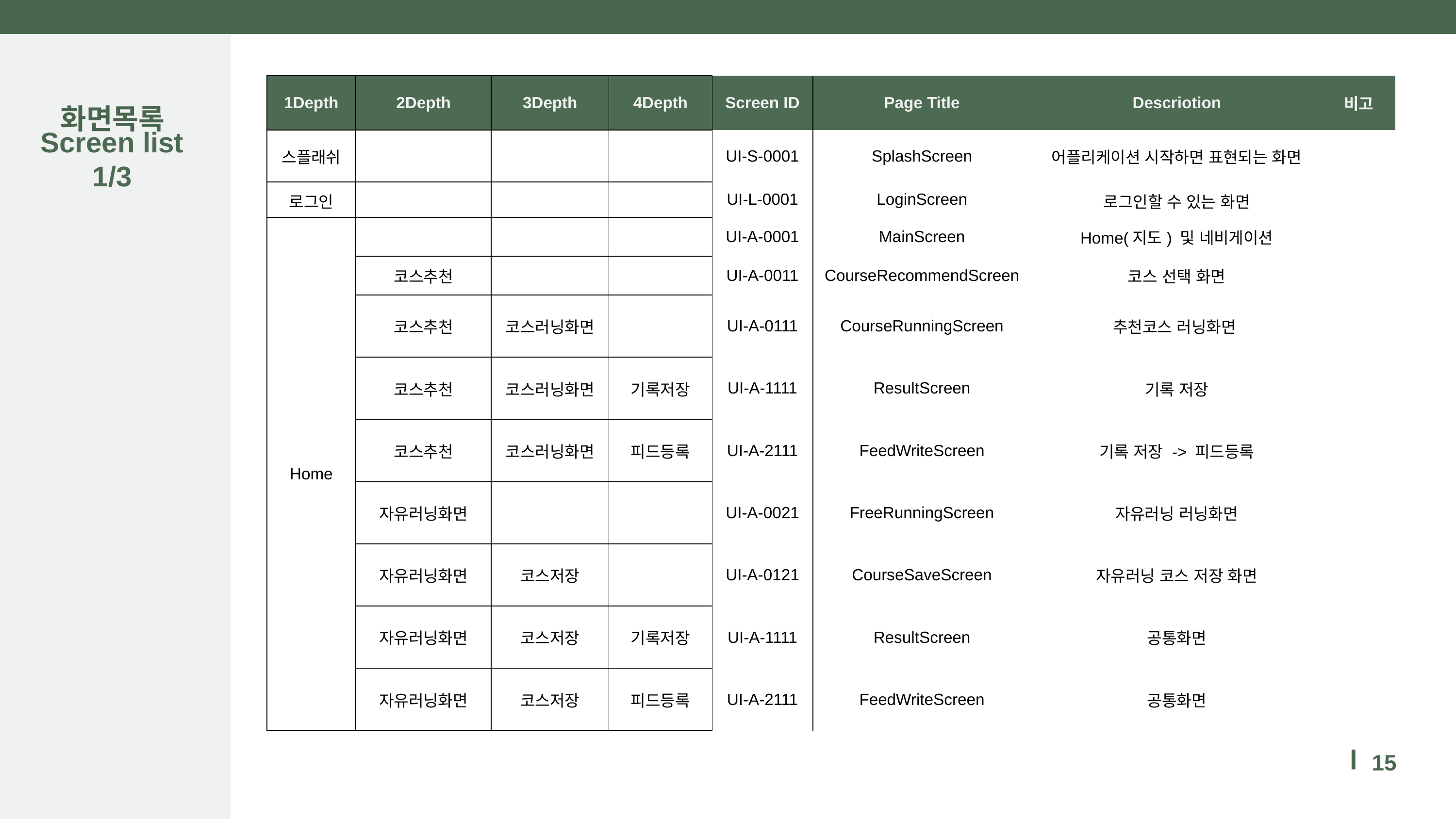

화면목록
| 1Depth | 2Depth | 3Depth | 4Depth | Screen ID | Page Title | Descriotion | 비고 |
| --- | --- | --- | --- | --- | --- | --- | --- |
| 스플래쉬 |  |  |  | UI-S-0001 | SplashScreen | 어플리케이션 시작하면 표현되는 화면 |  |
| 로그인 |  |  |  | UI-L-0001 | LoginScreen | 로그인할 수 있는 화면 |  |
| Home |  |  |  | UI-A-0001 | MainScreen | Home(지도) 및 네비게이션 |  |
|  | 코스추천 |  |  | UI-A-0011 | CourseRecommendScreen | 코스 선택 화면 |  |
|  | 코스추천 | 코스러닝화면 |  | UI-A-0111 | CourseRunningScreen | 추천코스 러닝화면 |  |
|  | 코스추천 | 코스러닝화면 | 기록저장 | UI-A-1111 | ResultScreen | 기록 저장 |  |
|  | 코스추천 | 코스러닝화면 | 피드등록 | UI-A-2111 | FeedWriteScreen | 기록 저장 -> 피드등록 |  |
|  | 자유러닝화면 |  |  | UI-A-0021 | FreeRunningScreen | 자유러닝 러닝화면 |  |
|  | 자유러닝화면 | 코스저장 |  | UI-A-0121 | CourseSaveScreen | 자유러닝 코스 저장 화면 |  |
|  | 자유러닝화면 | 코스저장 | 기록저장 | UI-A-1111 | ResultScreen | 공통화면 |  |
|  | 자유러닝화면 | 코스저장 | 피드등록 | UI-A-2111 | FeedWriteScreen | 공통화면 |  |
Screen list
1/3
15